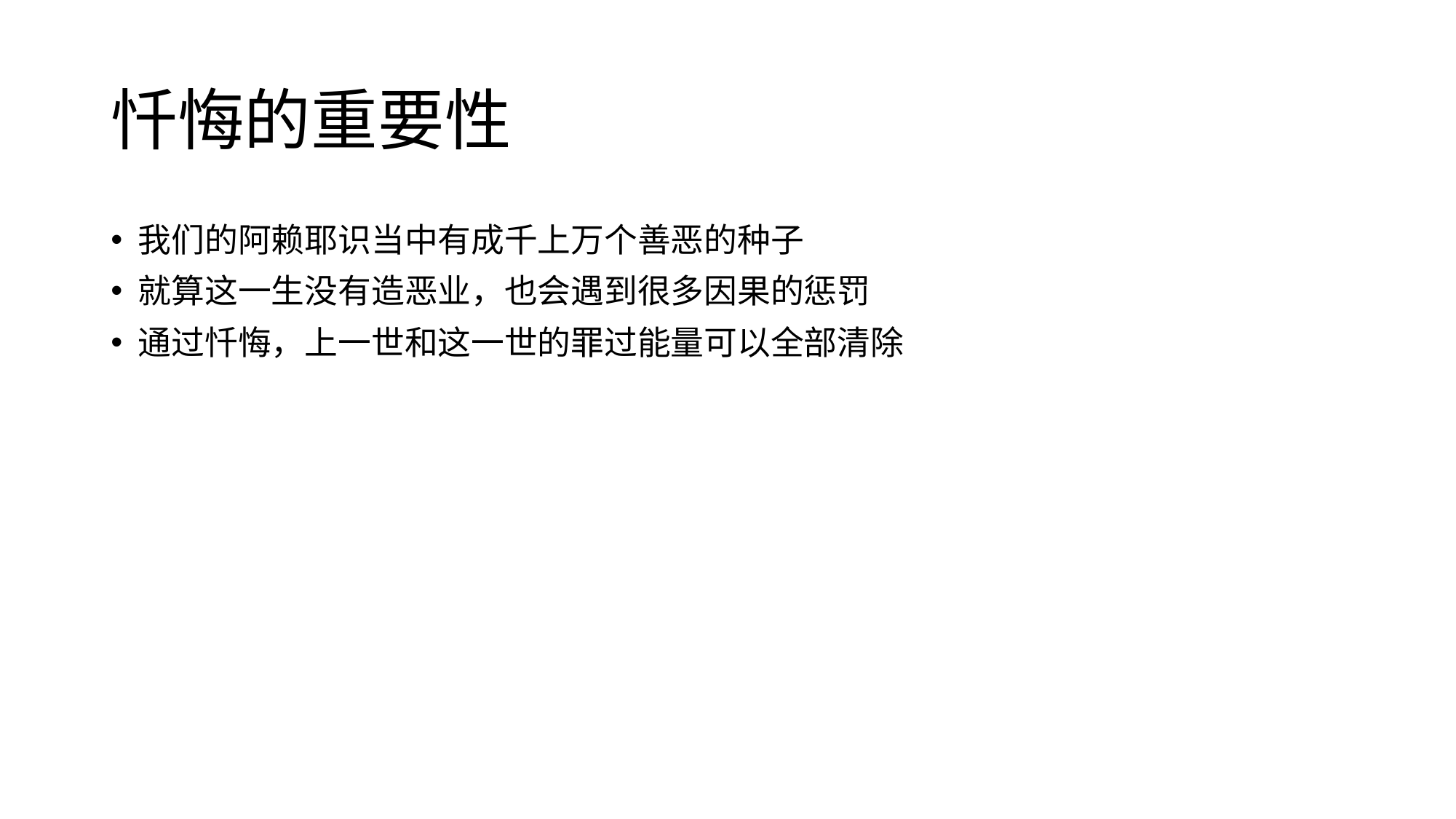

# 忏悔的重要性
我们的阿赖耶识当中有成千上万个善恶的种子
就算这一生没有造恶业，也会遇到很多因果的惩罚
通过忏悔，上一世和这一世的罪过能量可以全部清除